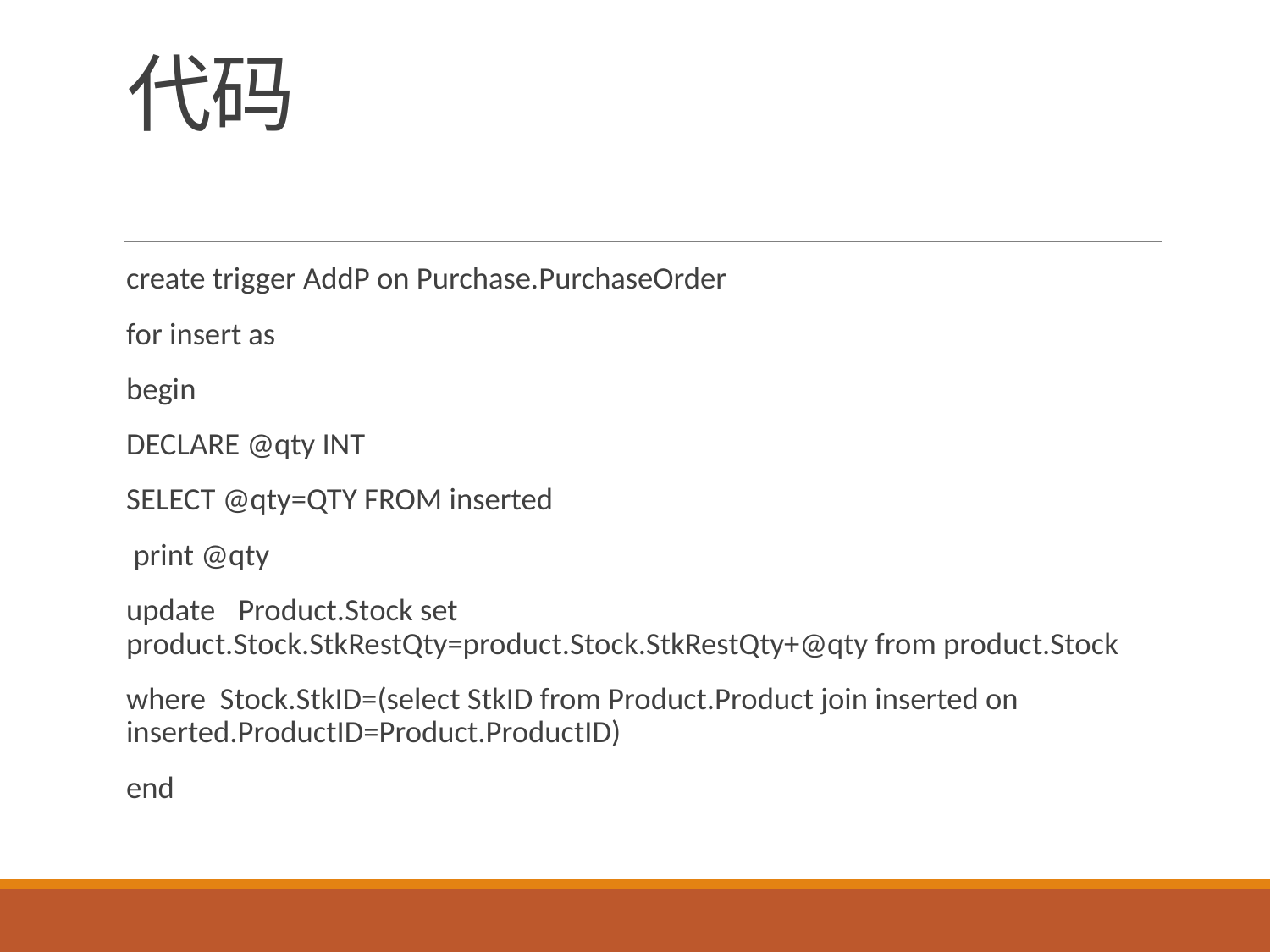

# 代码
create trigger AddP on Purchase.PurchaseOrder
for insert as
begin
DECLARE @qty INT
SELECT @qty=QTY FROM inserted
 print @qty
update	Product.Stock set product.Stock.StkRestQty=product.Stock.StkRestQty+@qty from product.Stock
where  Stock.StkID=(select StkID from Product.Product join inserted on inserted.ProductID=Product.ProductID)
end